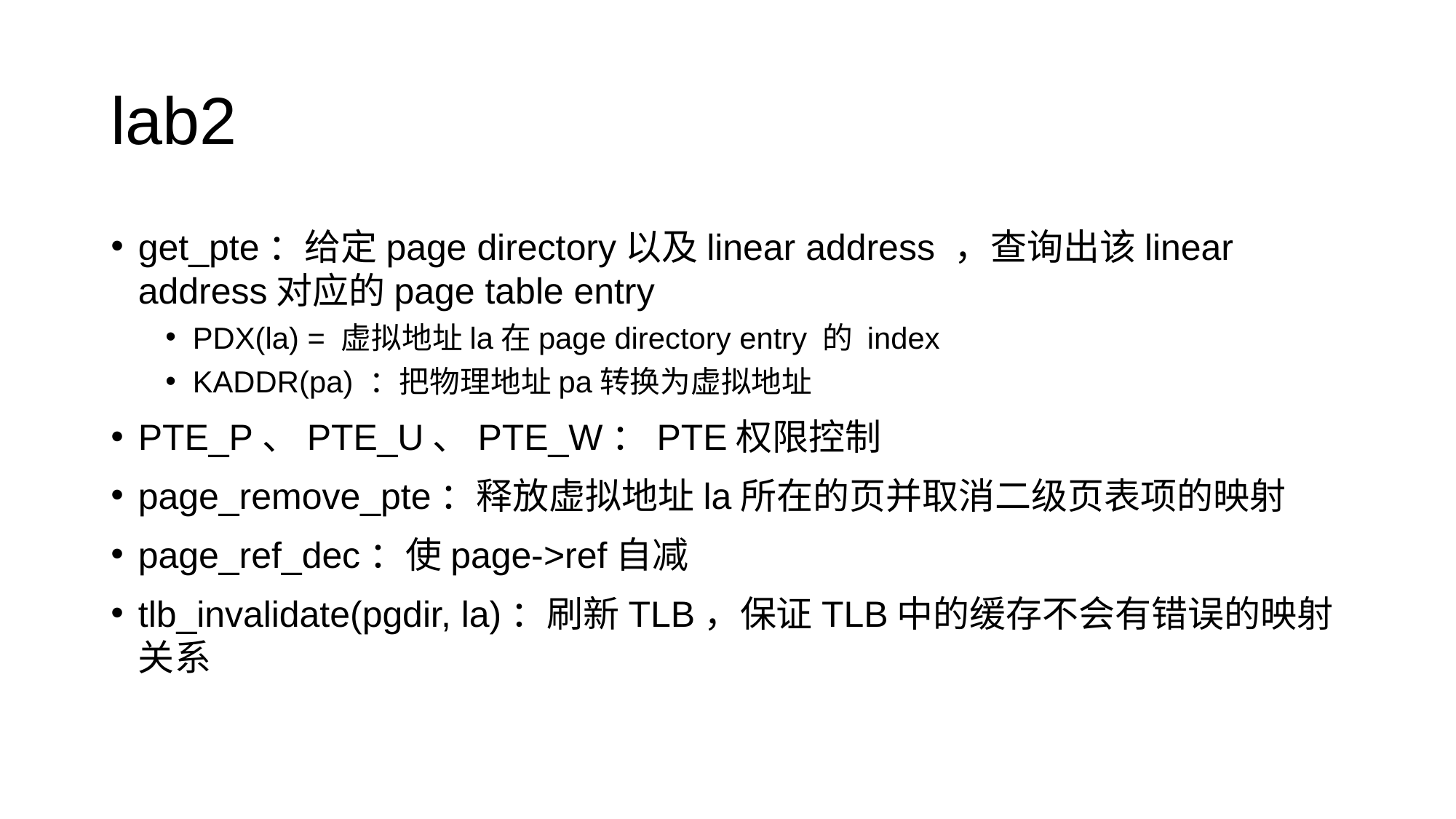

# lab2
get_pte：给定page directory以及linear address ，查询出该linear address对应的page table entry
PDX(la) = 虚拟地址la在page directory entry 的 index
KADDR(pa) ：把物理地址pa转换为虚拟地址
PTE_P、PTE_U、PTE_W：PTE权限控制
page_remove_pte：释放虚拟地址la所在的页并取消二级页表项的映射
page_ref_dec：使page->ref自减
tlb_invalidate(pgdir, la)：刷新TLB，保证TLB中的缓存不会有错误的映射关系